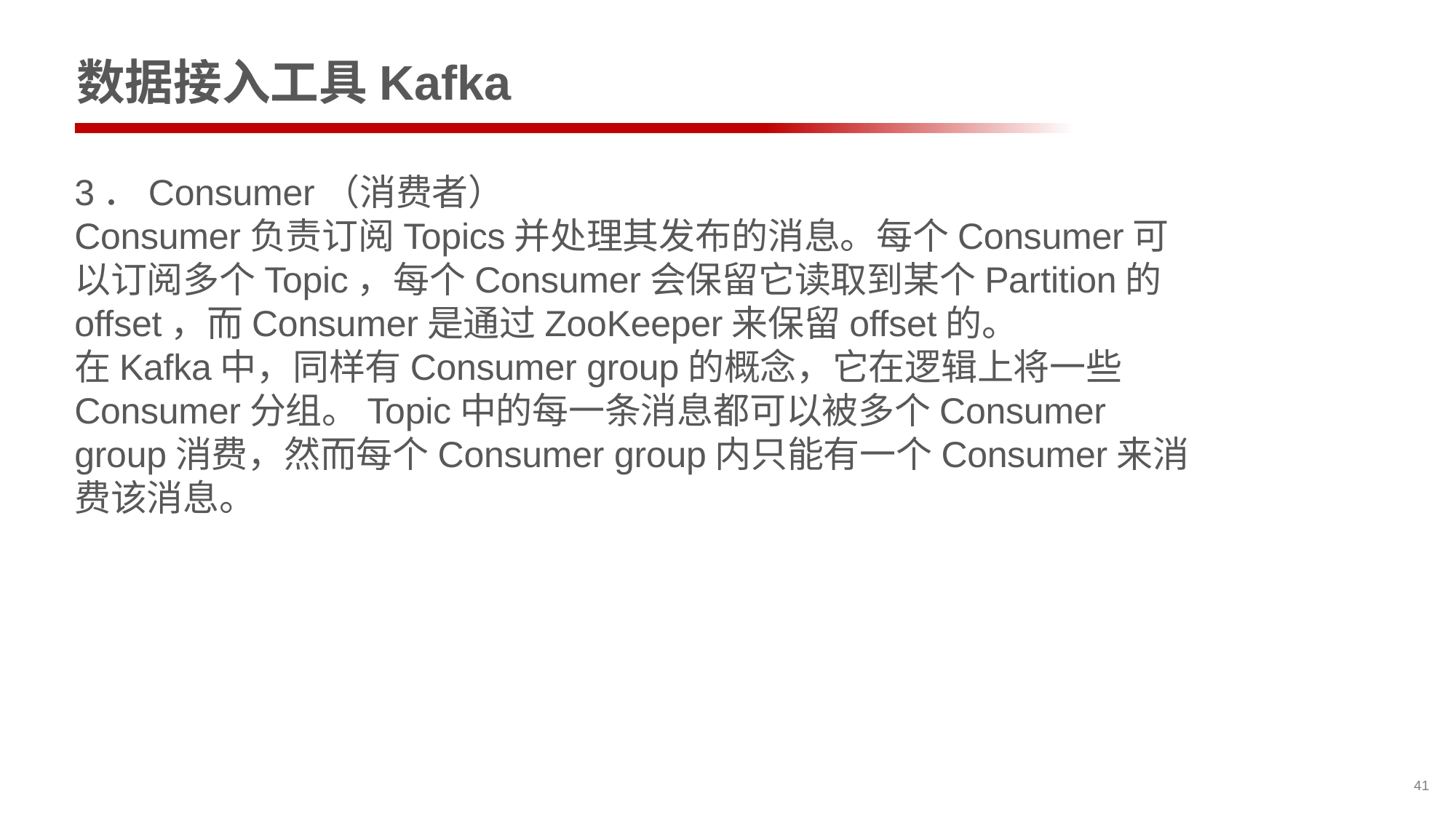

# 数据接入工具Kafka

3．Consumer（消费者）
Consumer负责订阅Topics并处理其发布的消息。每个Consumer可以订阅多个Topic，每个Consumer会保留它读取到某个Partition的offset，而Consumer是通过ZooKeeper来保留offset的。
在Kafka中，同样有Consumer group的概念，它在逻辑上将一些Consumer分组。Topic中的每一条消息都可以被多个Consumer group消费，然而每个Consumer group内只能有一个Consumer来消费该消息。
41